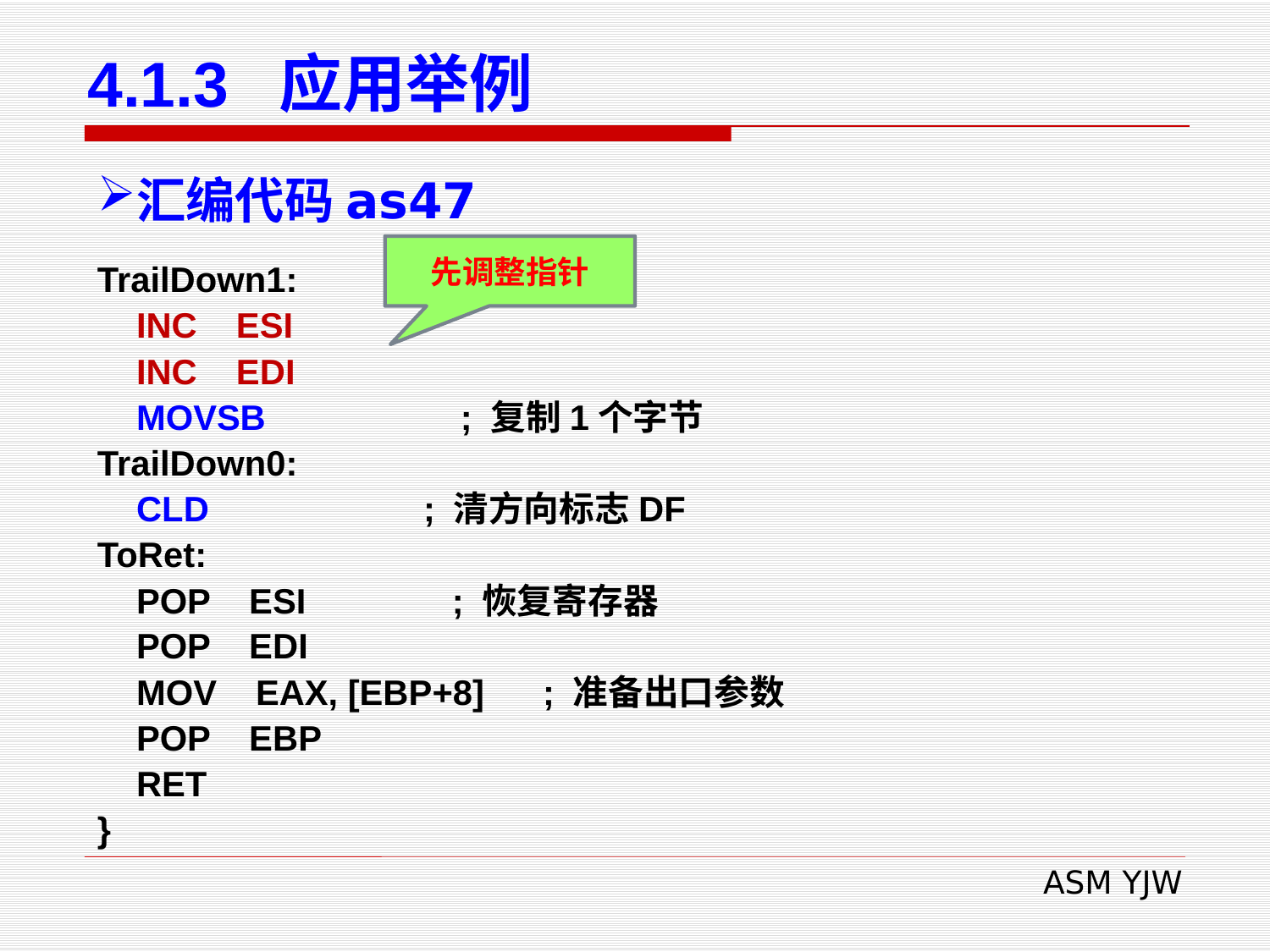

# 4.1.3  应用举例
汇编代码as47
先调整指针
TrailDown1:
    INC    ESI
    INC    EDI
    MOVSB                    ; 复制1个字节
TrailDown0:
    CLD                      ; 清方向标志DF
ToRet:
    POP    ESI               ; 恢复寄存器
    POP    EDI
    MOV    EAX, [EBP+8]      ; 准备出口参数
    POP    EBP
    RET
}